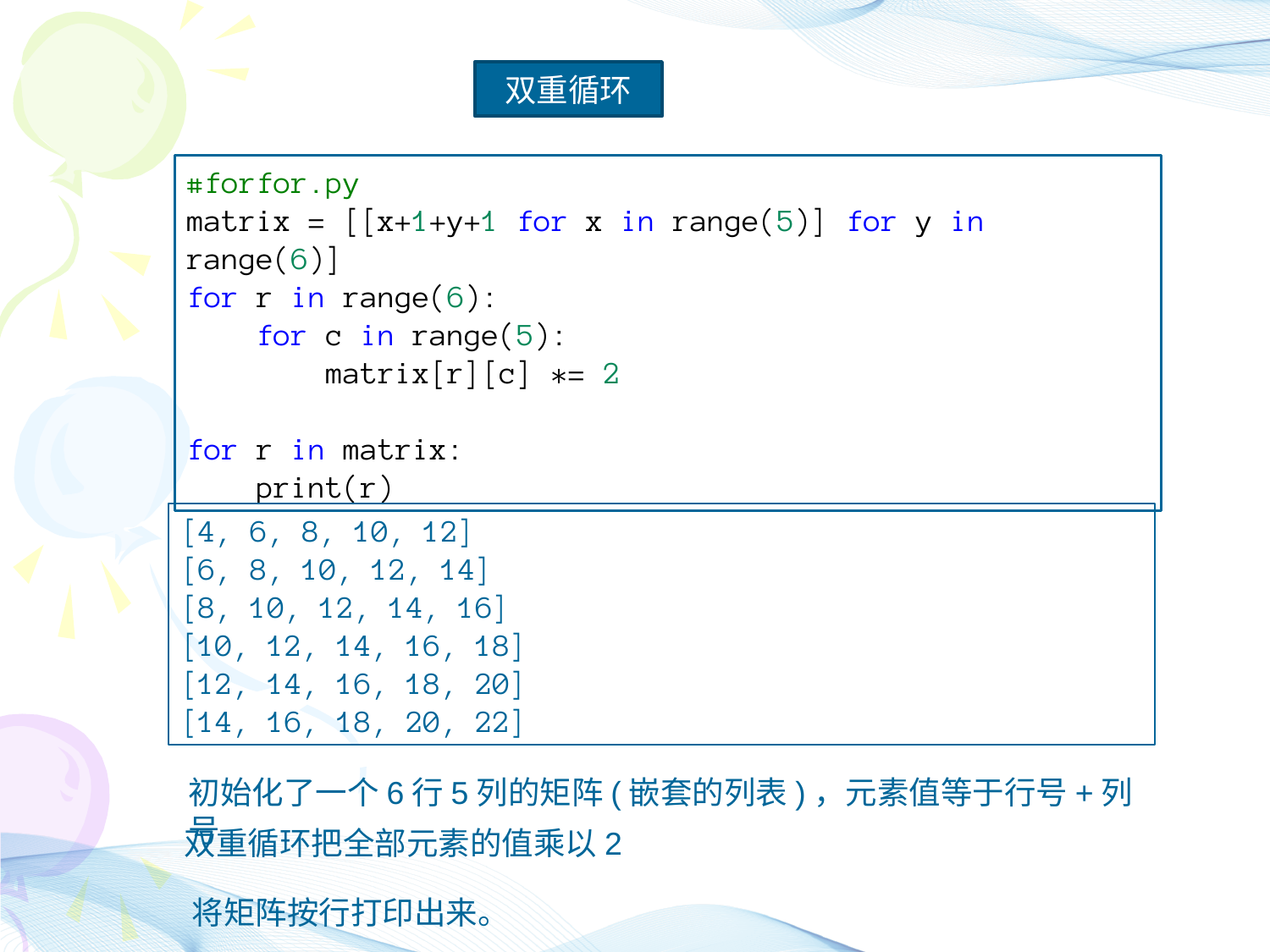

双重循环
#forfor.py
matrix = [[x+1+y+1 for x in range(5)] for y in range(6)]
for r in range(6):
    for c in range(5):
        matrix[r][c] *= 2
for r in matrix:
    print(r)
[4, 6, 8, 10, 12]
[6, 8, 10, 12, 14]
[8, 10, 12, 14, 16]
[10, 12, 14, 16, 18]
[12, 14, 16, 18, 20]
[14, 16, 18, 20, 22]
初始化了一个6行5列的矩阵(嵌套的列表)，元素值等于行号+列号
双重循环把全部元素的值乘以2
将矩阵按行打印出来。